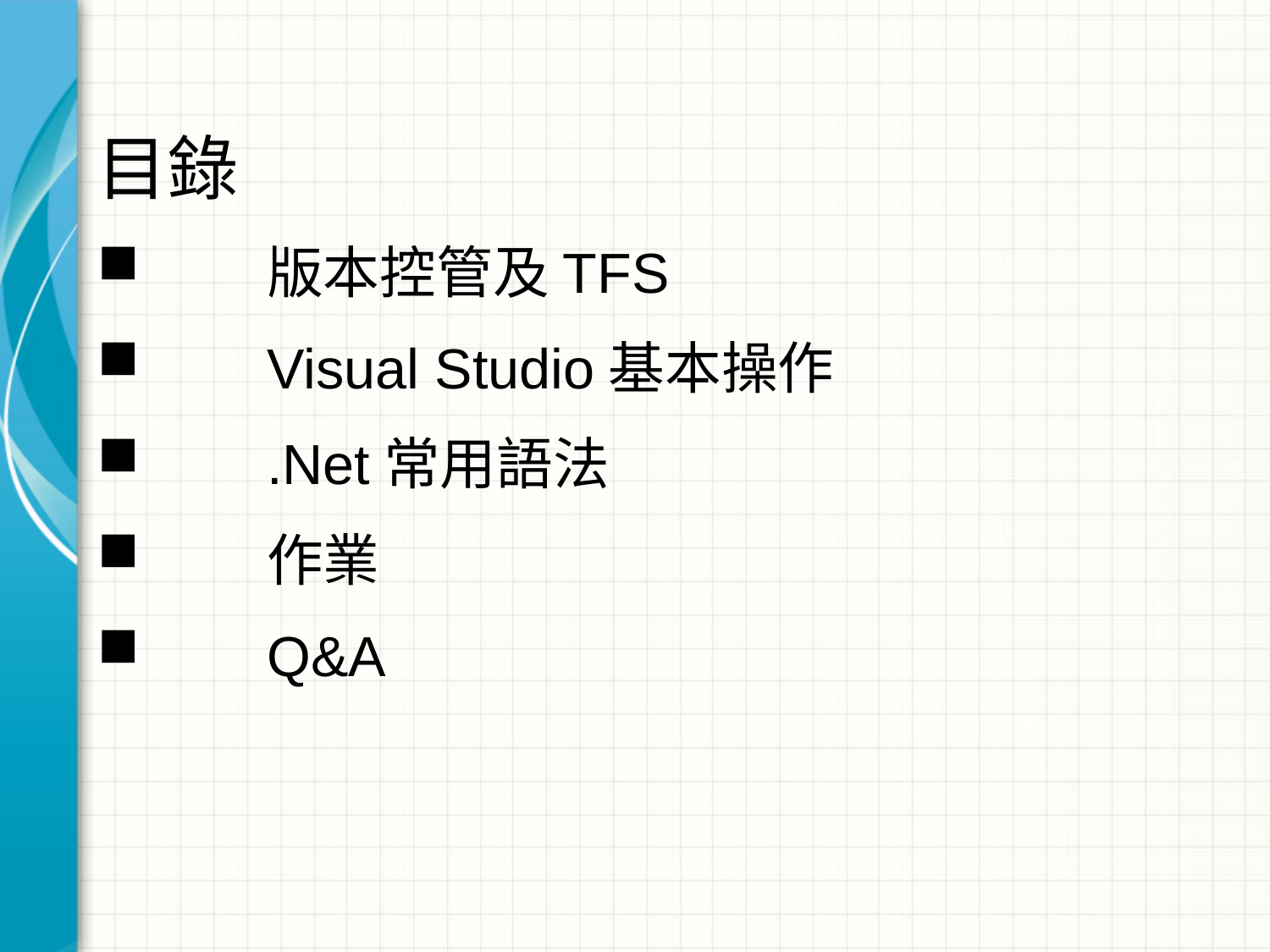

目錄
版本控管及TFS
Visual Studio基本操作
.Net常用語法
作業
Q&A